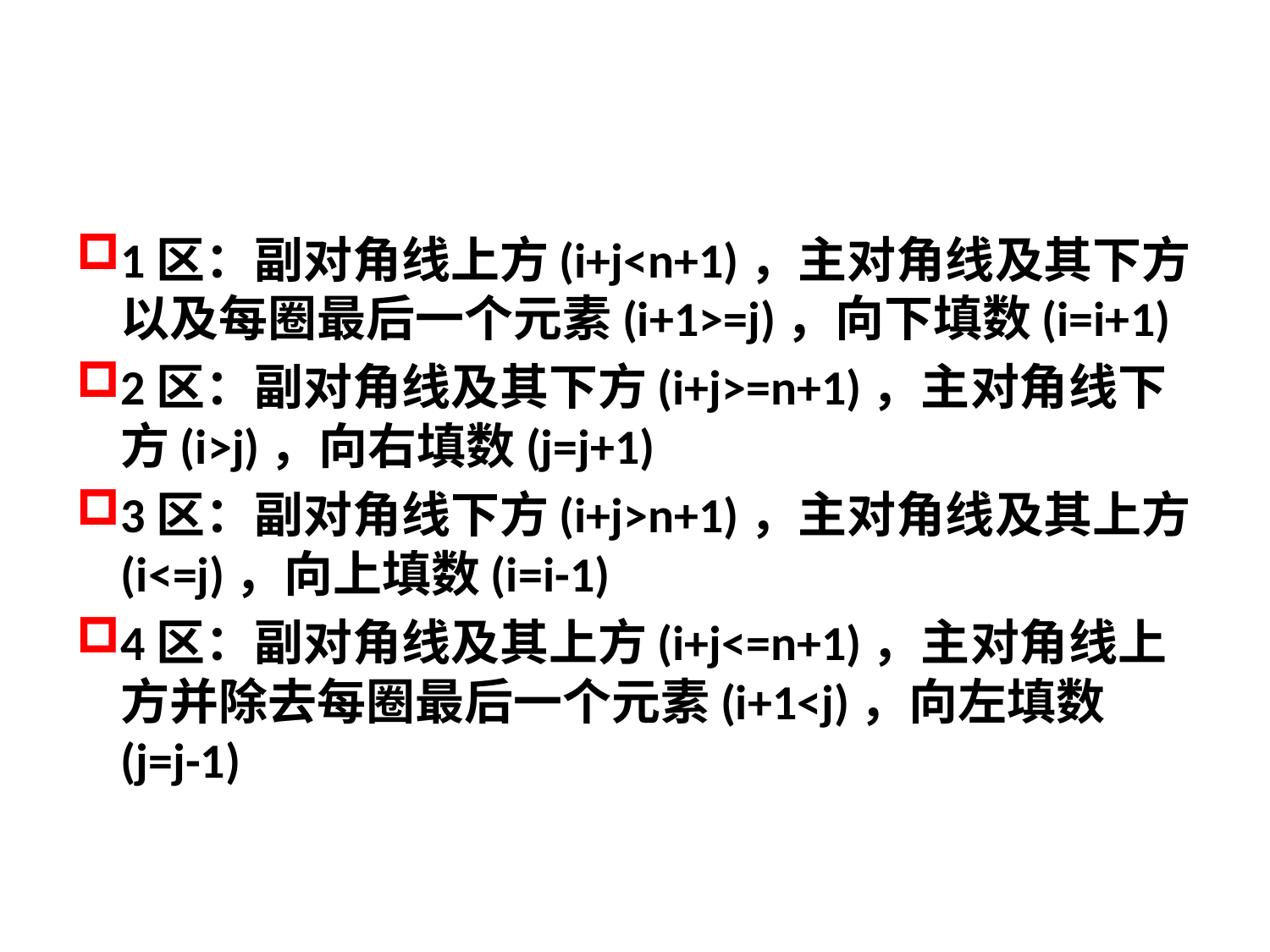

#
1区：副对角线上方(i+j<n+1)，主对角线及其下方以及每圈最后一个元素(i+1>=j)，向下填数(i=i+1)
2区：副对角线及其下方(i+j>=n+1)，主对角线下方(i>j)，向右填数(j=j+1)
3区：副对角线下方(i+j>n+1)，主对角线及其上方(i<=j)，向上填数(i=i-1)
4区：副对角线及其上方(i+j<=n+1)，主对角线上方并除去每圈最后一个元素(i+1<j)，向左填数(j=j-1)